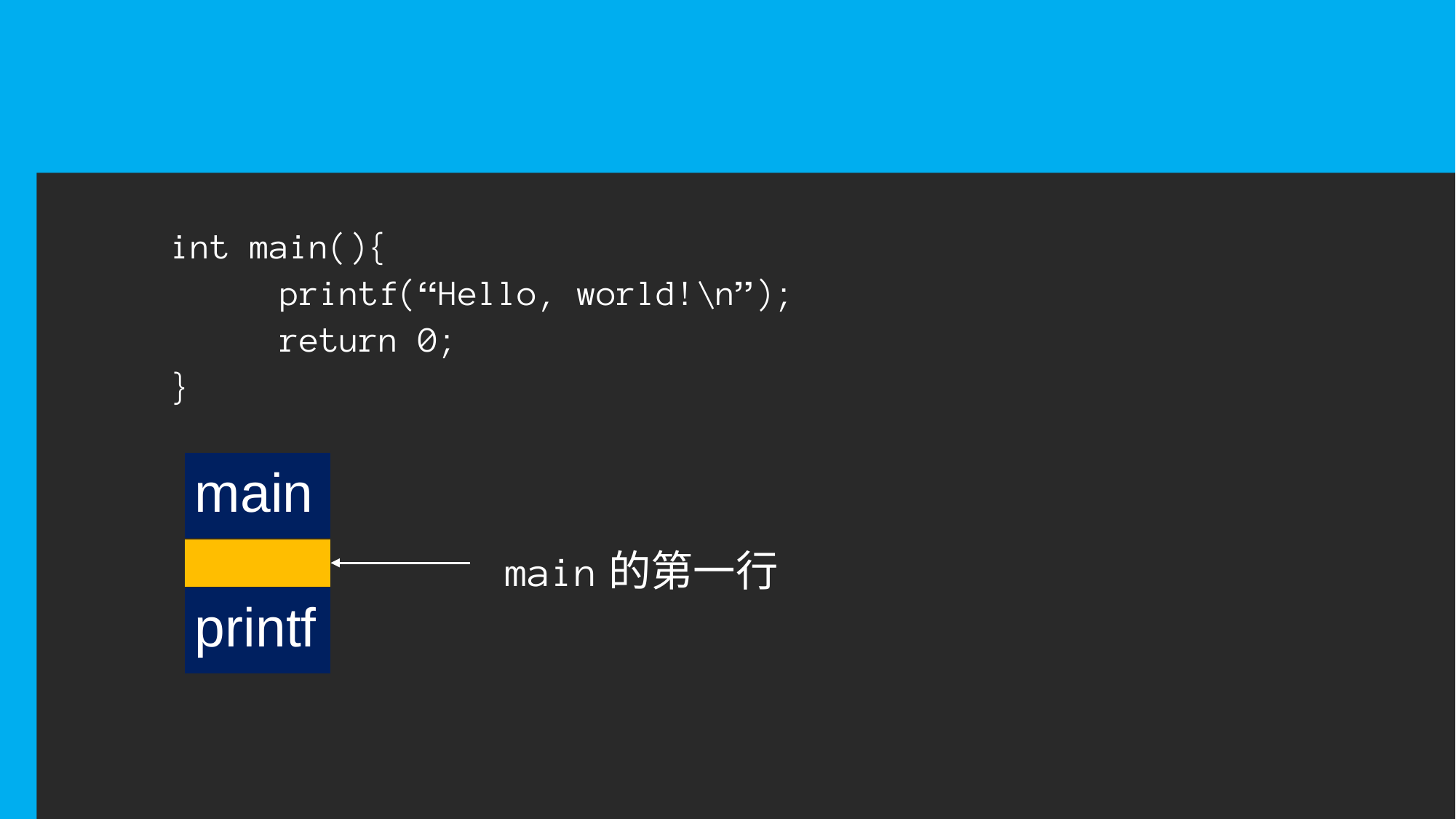

#
	int main(){
		printf(“Hello, world!\n”);
		return 0;
	}
main

main的第一行
printf